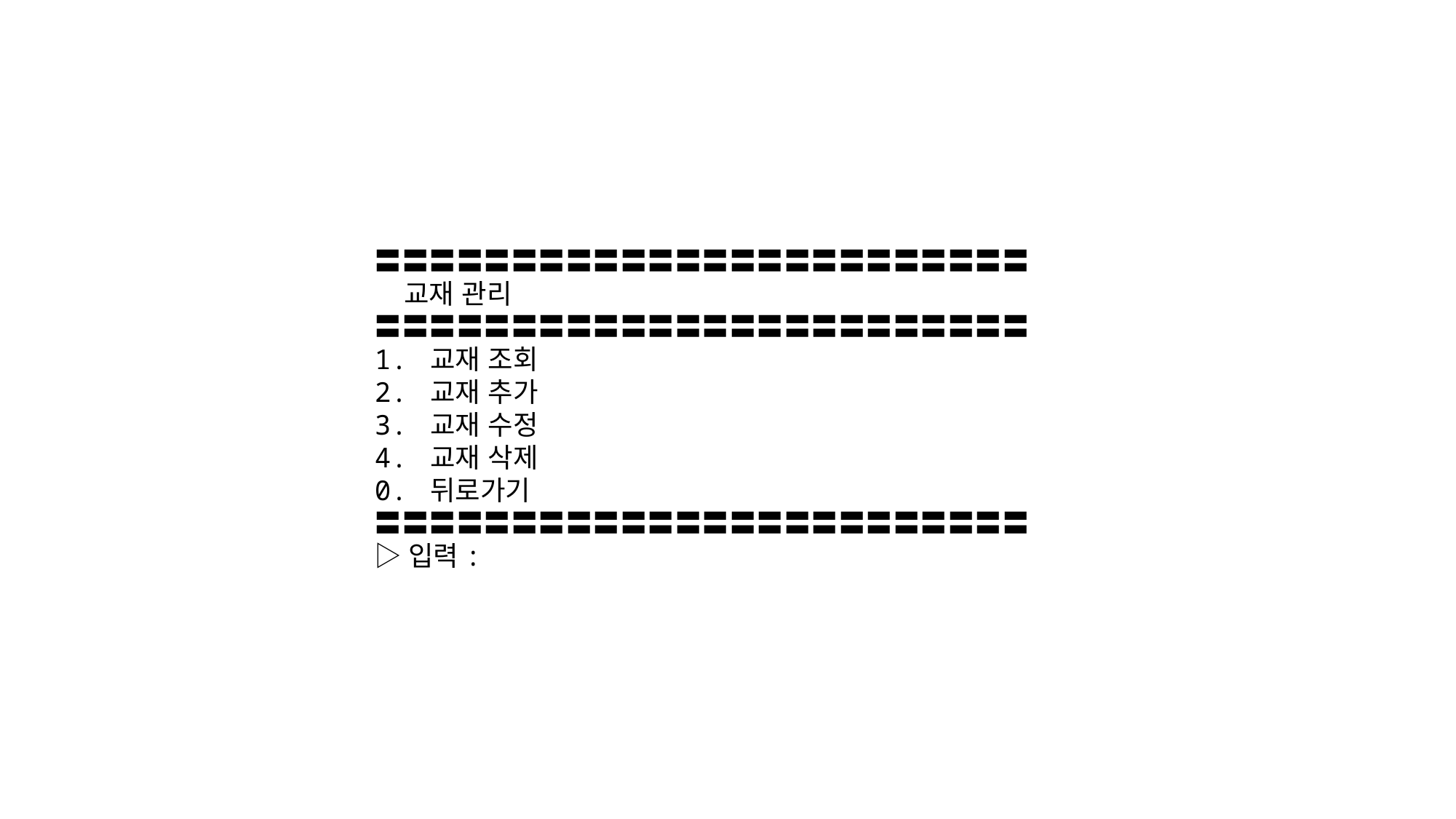

〓〓〓〓〓〓〓〓〓〓〓〓〓〓〓〓〓〓〓〓〓〓〓〓
   교재 관리
〓〓〓〓〓〓〓〓〓〓〓〓〓〓〓〓〓〓〓〓〓〓〓〓
1. 교재 조회
2. 교재 추가
3. 교재 수정
4. 교재 삭제
0. 뒤로가기
〓〓〓〓〓〓〓〓〓〓〓〓〓〓〓〓〓〓〓〓〓〓〓〓
▷입력: